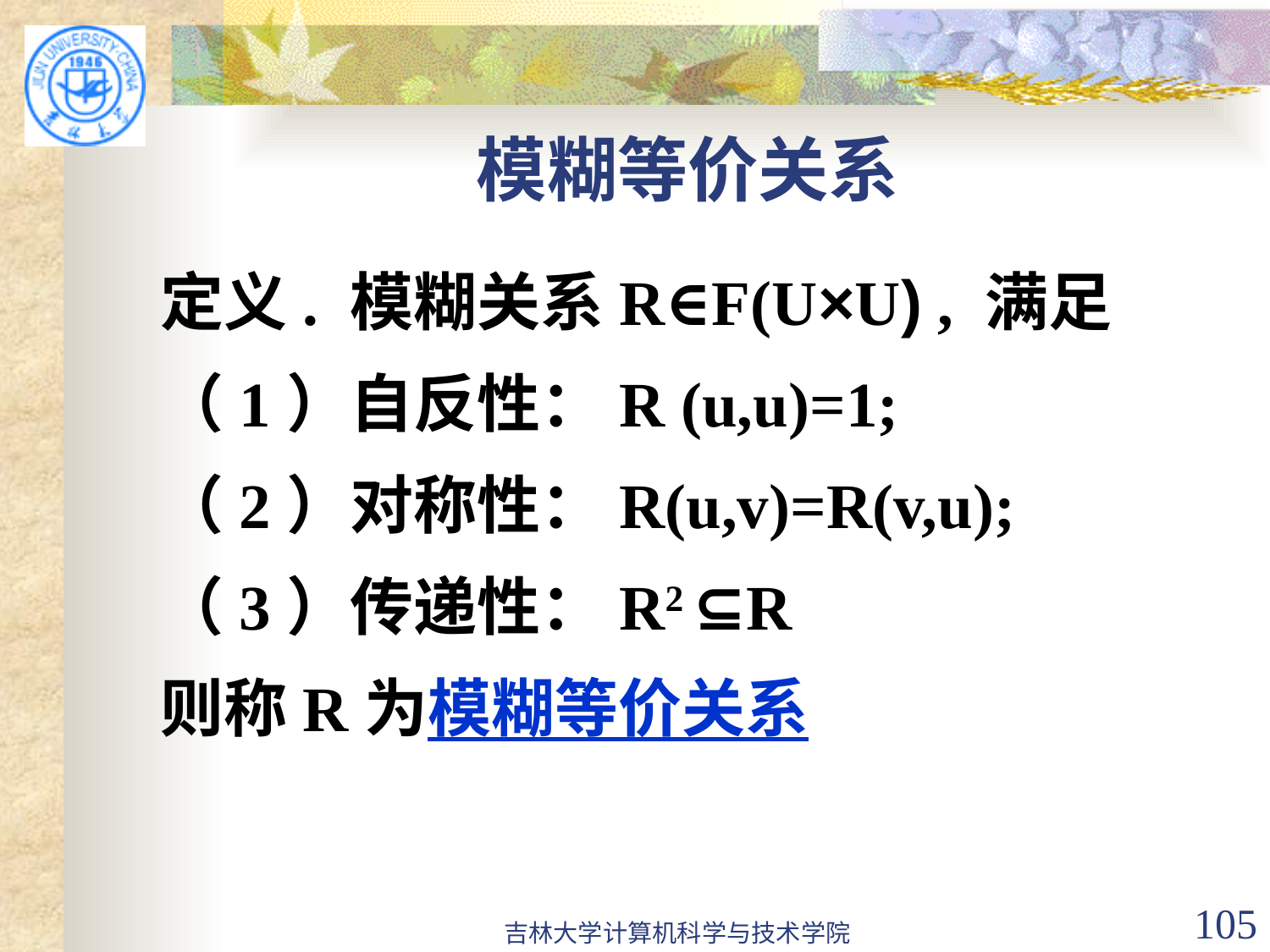

# 模糊等价关系
定义. 模糊关系R∈F(U×U) , 满足
（1）自反性：R (u,u)=1;
（2）对称性：R(u,v)=R(v,u);
（3）传递性：R2 ⊆R
则称R为模糊等价关系
吉林大学计算机科学与技术学院
105